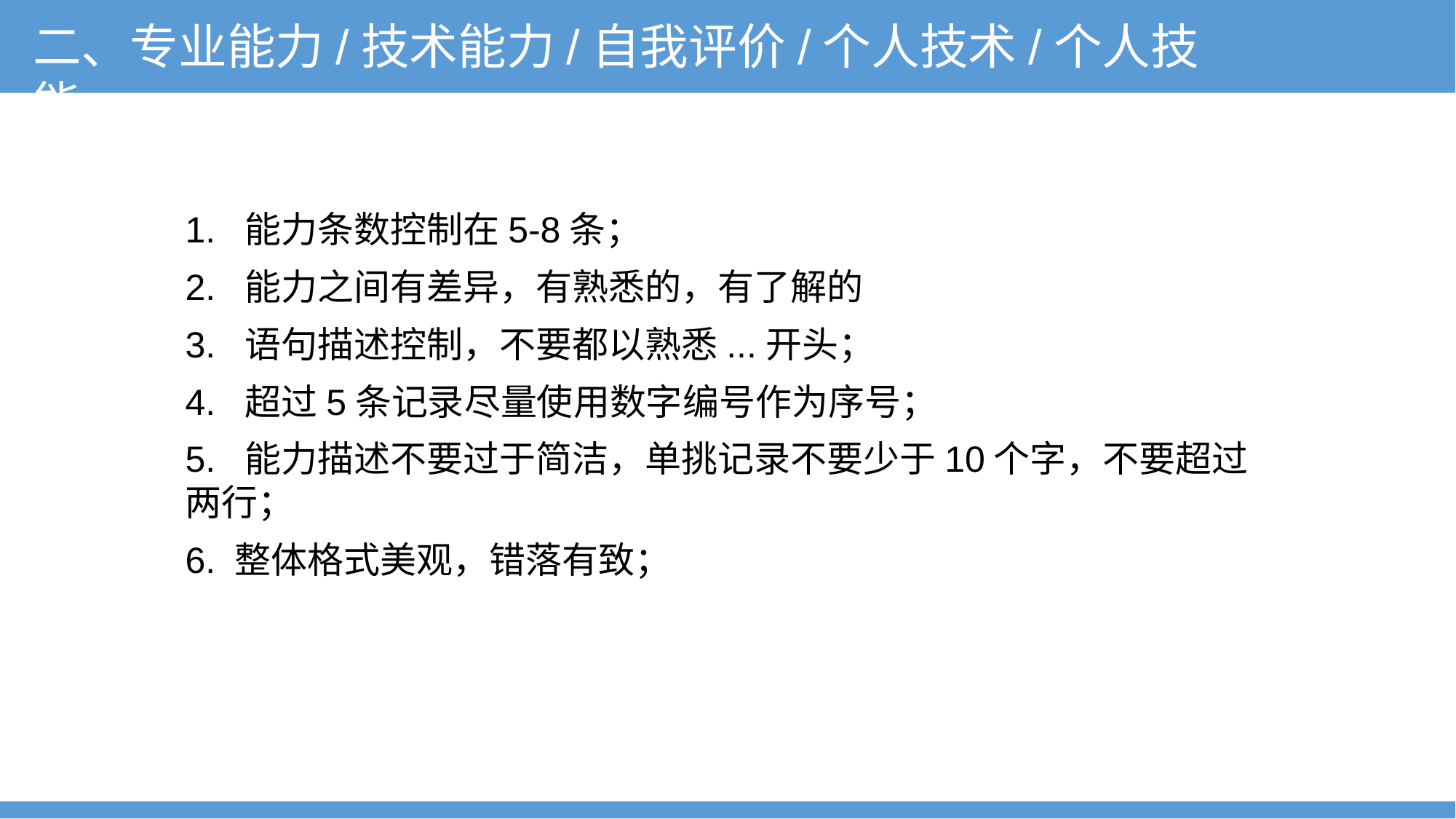

二、专业能力/技术能力/自我评价/个人技术/个人技能...
1.  能力条数控制在5-8条；
2.  能力之间有差异，有熟悉的，有了解的
3.  语句描述控制，不要都以熟悉...开头；
4.  超过5条记录尽量使用数字编号作为序号；
5.  能力描述不要过于简洁，单挑记录不要少于10个字，不要超过两行；
6. 整体格式美观，错落有致；